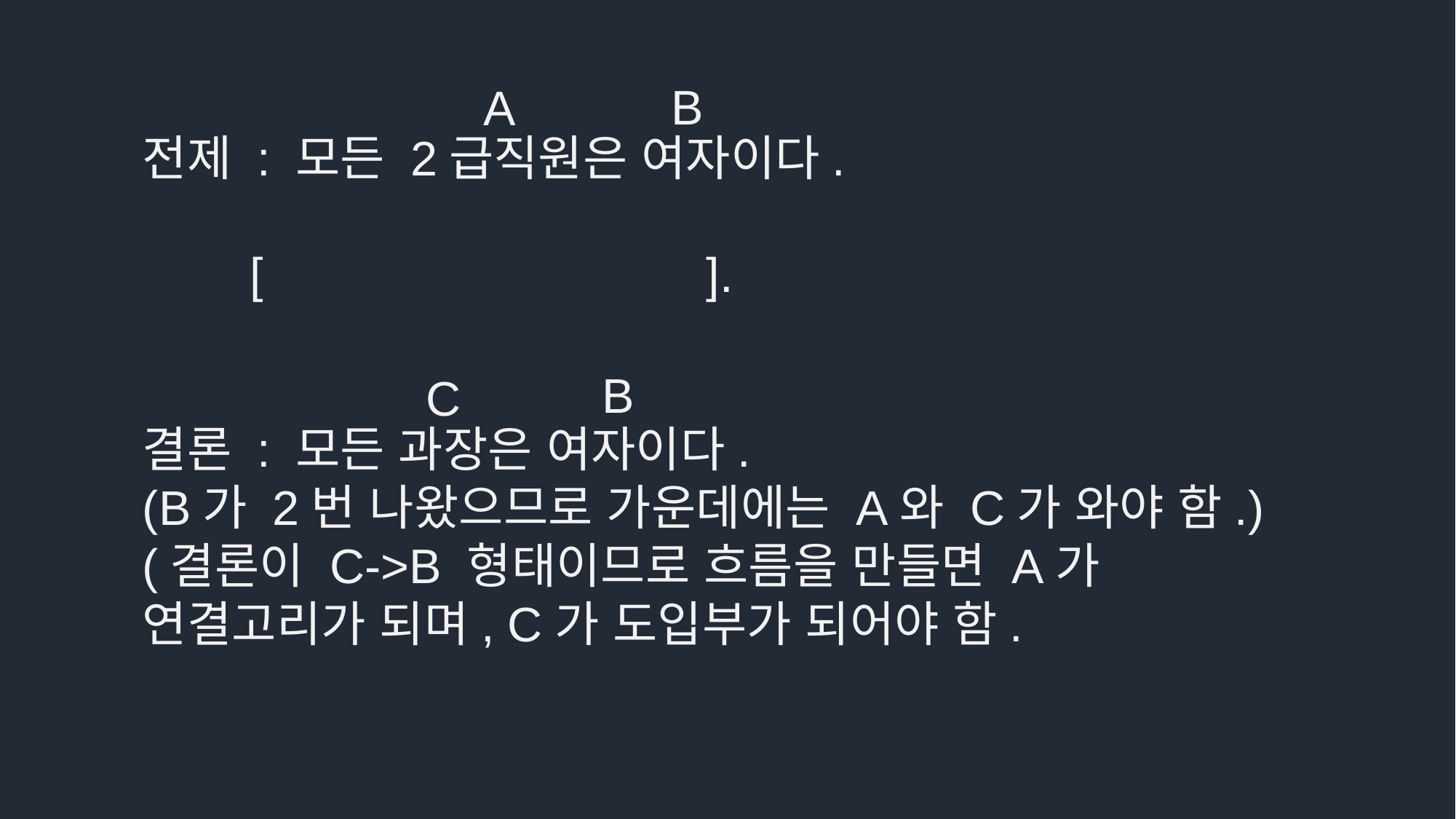

B
A
전제 : 모든 2급직원은 여자이다.

        [                                 ].

결론 : 모든 과장은 여자이다.
(B가 2번 나왔으므로 가운데에는 A와 C가 와야 함.)
(결론이 C->B 형태이므로 흐름을 만들면 A가 연결고리가 되며, C가 도입부가 되어야 함.

B
C